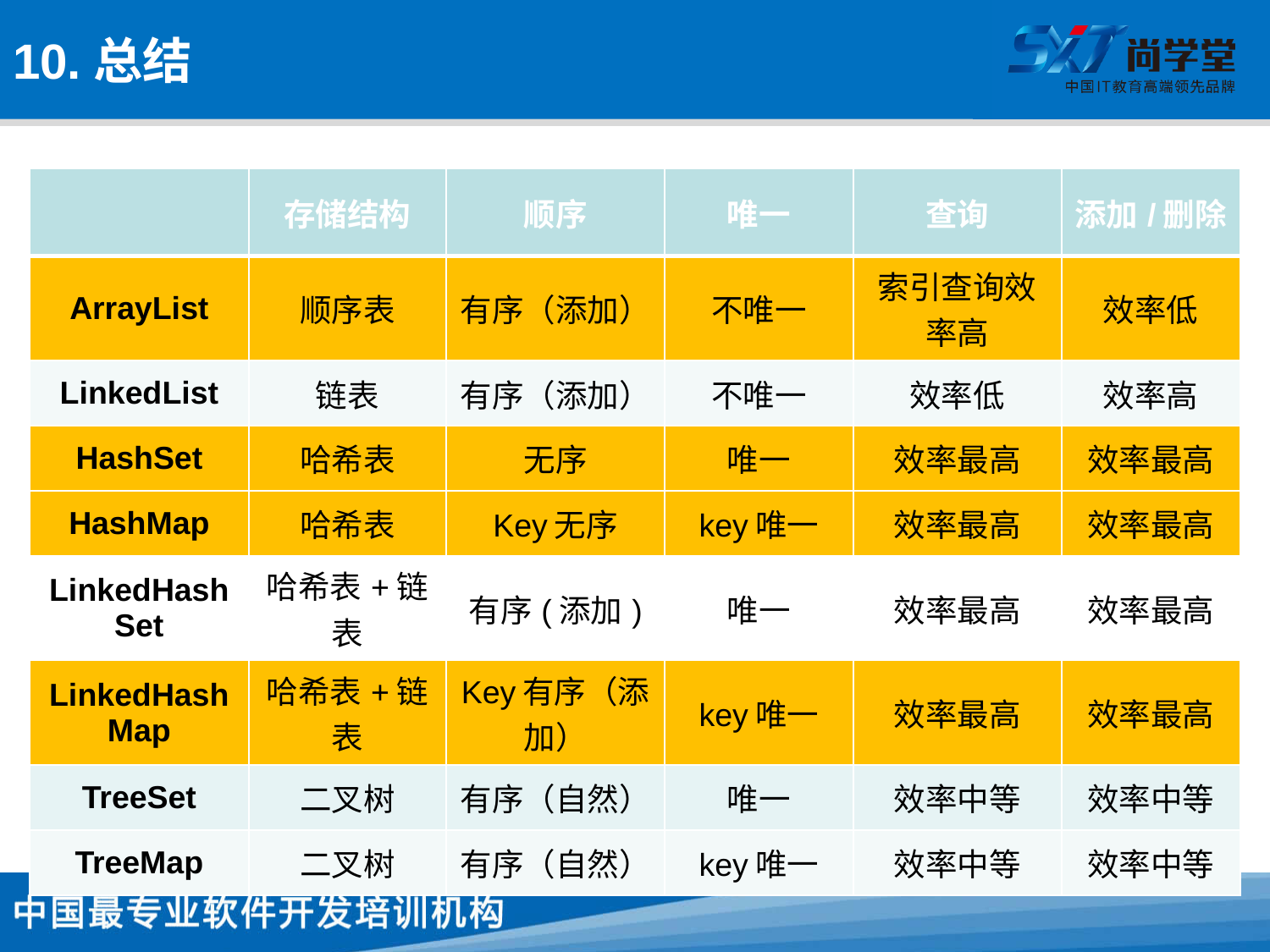

# 10.总结
|  | 存储结构 | 顺序 | 唯一 | 查询 | 添加/删除 |
| --- | --- | --- | --- | --- | --- |
| ArrayList | 顺序表 | 有序（添加） | 不唯一 | 索引查询效率高 | 效率低 |
| LinkedList | 链表 | 有序（添加） | 不唯一 | 效率低 | 效率高 |
| HashSet | 哈希表 | 无序 | 唯一 | 效率最高 | 效率最高 |
| HashMap | 哈希表 | Key无序 | key唯一 | 效率最高 | 效率最高 |
| LinkedHashSet | 哈希表+链表 | 有序(添加) | 唯一 | 效率最高 | 效率最高 |
| LinkedHashMap | 哈希表+链表 | Key有序（添加） | key唯一 | 效率最高 | 效率最高 |
| TreeSet | 二叉树 | 有序（自然） | 唯一 | 效率中等 | 效率中等 |
| TreeMap | 二叉树 | 有序（自然） | key唯一 | 效率中等 | 效率中等 |